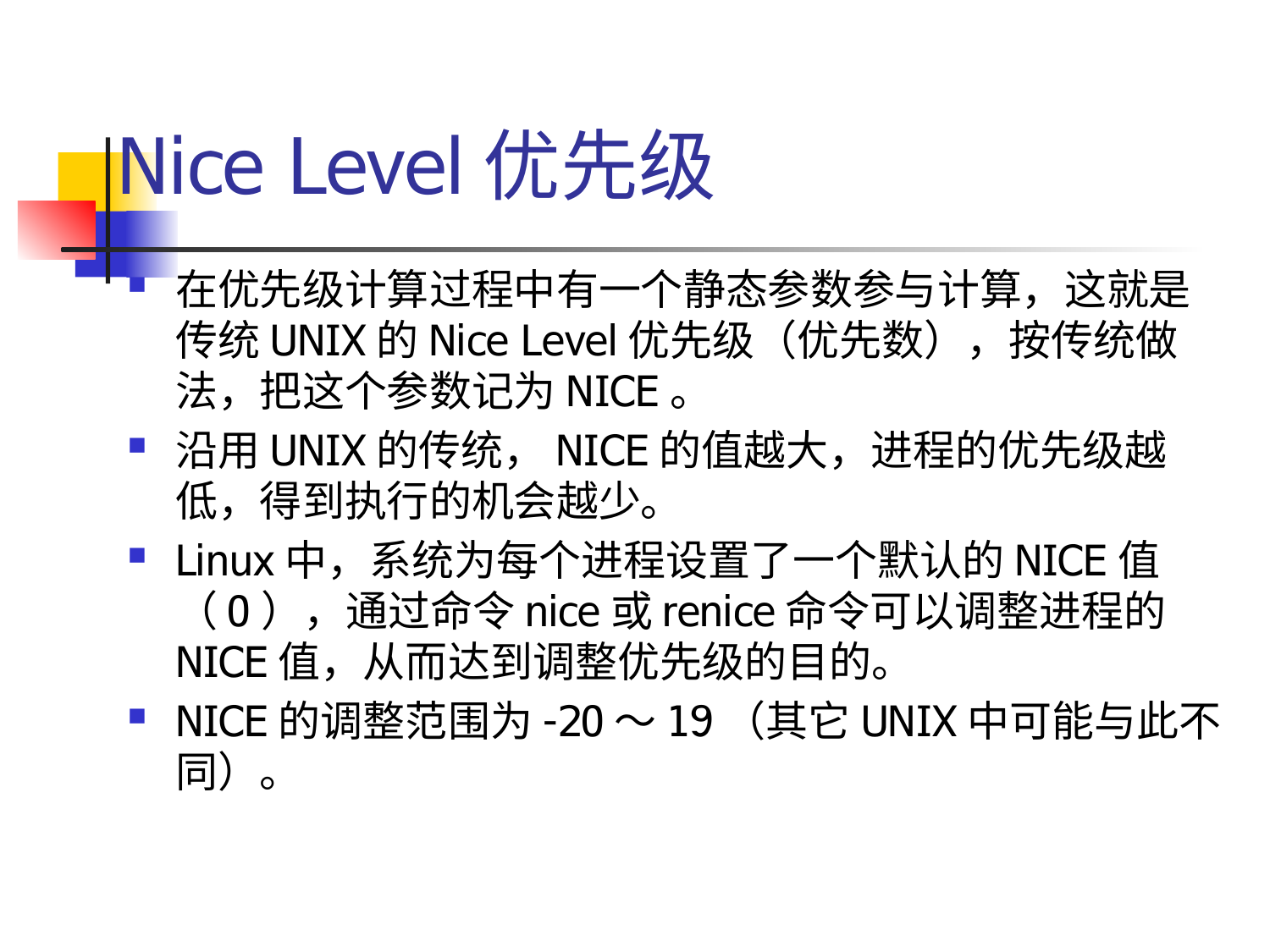

# Nice Level优先级
在优先级计算过程中有一个静态参数参与计算，这就是传统UNIX的Nice Level优先级（优先数），按传统做法，把这个参数记为NICE。
沿用UNIX的传统，NICE的值越大，进程的优先级越低，得到执行的机会越少。
Linux中，系统为每个进程设置了一个默认的NICE值（0），通过命令nice或renice命令可以调整进程的NICE值，从而达到调整优先级的目的。
NICE的调整范围为-20～19（其它UNIX中可能与此不同）。